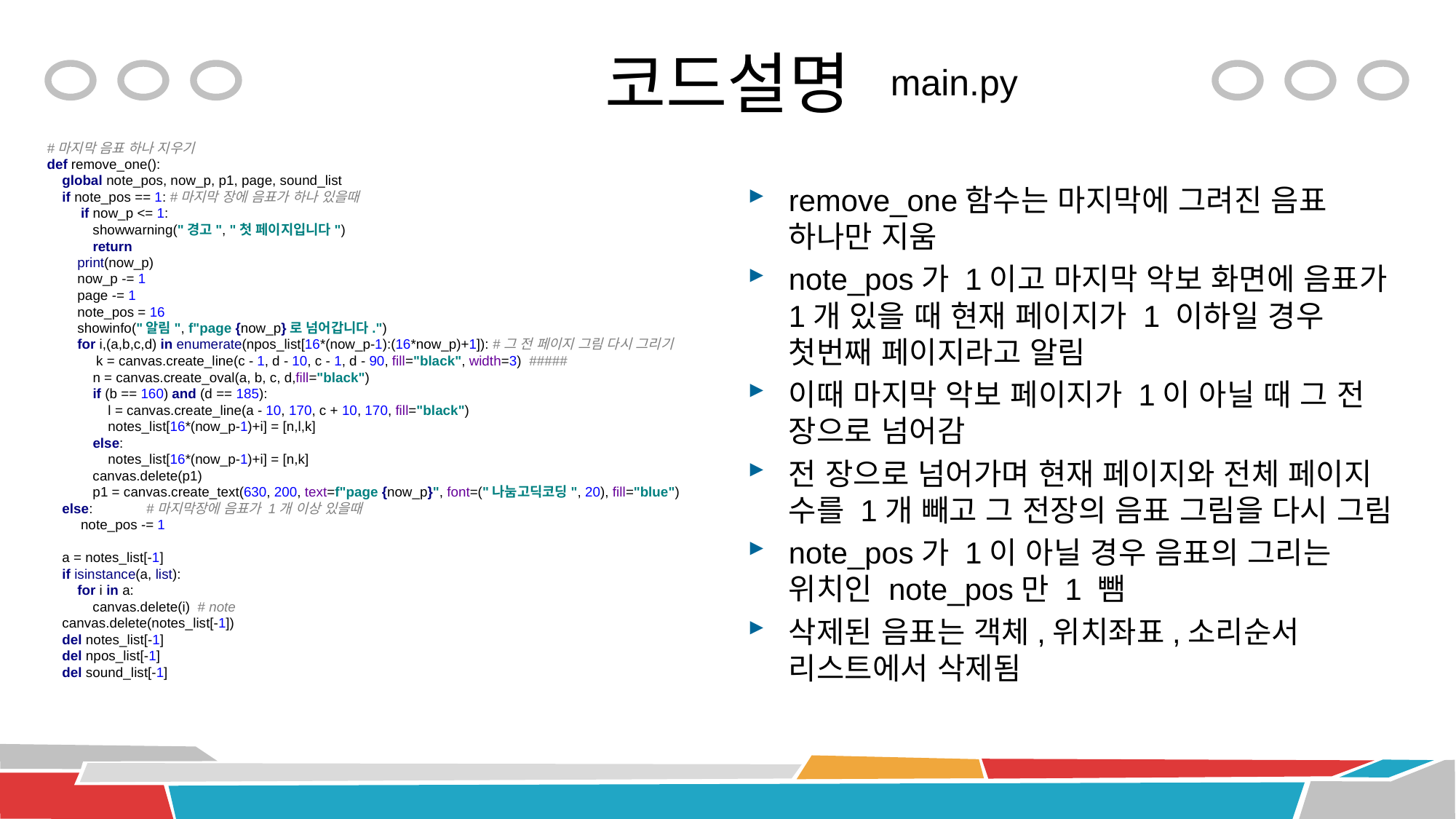

# 코드설명
main.py
#마지막 음표 하나 지우기
def remove_one():
    global note_pos, now_p, p1, page, sound_list
    if note_pos == 1: #마지막 장에 음표가 하나 있을때
        if now_p <= 1:
            showwarning("경고", "첫 페이지입니다")
            return
        print(now_p)
        now_p -= 1
        page -= 1
        note_pos = 16
        showinfo("알림", f"page {now_p}로 넘어갑니다.")
        for i,(a,b,c,d) in enumerate(npos_list[16*(now_p-1):(16*now_p)+1]): #그 전 페이지 그림 다시 그리기
            k = canvas.create_line(c - 1, d - 10, c - 1, d - 90, fill="black", width=3)  #####
            n = canvas.create_oval(a, b, c, d,fill="black")
            if (b == 160) and (d == 185):
                l = canvas.create_line(a - 10, 170, c + 10, 170, fill="black")
                notes_list[16*(now_p-1)+i] = [n,l,k]
            else:
                notes_list[16*(now_p-1)+i] = [n,k]
            canvas.delete(p1)
            p1 = canvas.create_text(630, 200, text=f"page {now_p}", font=("나눔고딕코딩", 20), fill="blue")
    else:              #마지막장에 음표가 1개 이상 있을때
        note_pos -= 1
    a = notes_list[-1]
    if isinstance(a, list):
        for i in a:
            canvas.delete(i)  # note
    canvas.delete(notes_list[-1])
    del notes_list[-1]
    del npos_list[-1]
    del sound_list[-1]
remove_one함수는 마지막에 그려진 음표 하나만 지움
note_pos가 1이고 마지막 악보 화면에 음표가 1개 있을 때 현재 페이지가 1 이하일 경우 첫번째 페이지라고 알림
이때 마지막 악보 페이지가 1이 아닐 때 그 전 장으로 넘어감
전 장으로 넘어가며 현재 페이지와 전체 페이지 수를 1개 빼고 그 전장의 음표 그림을 다시 그림
note_pos가 1이 아닐 경우 음표의 그리는 위치인 note_pos만 1 뺌
삭제된 음표는 객체,위치좌표,소리순서 리스트에서 삭제됨